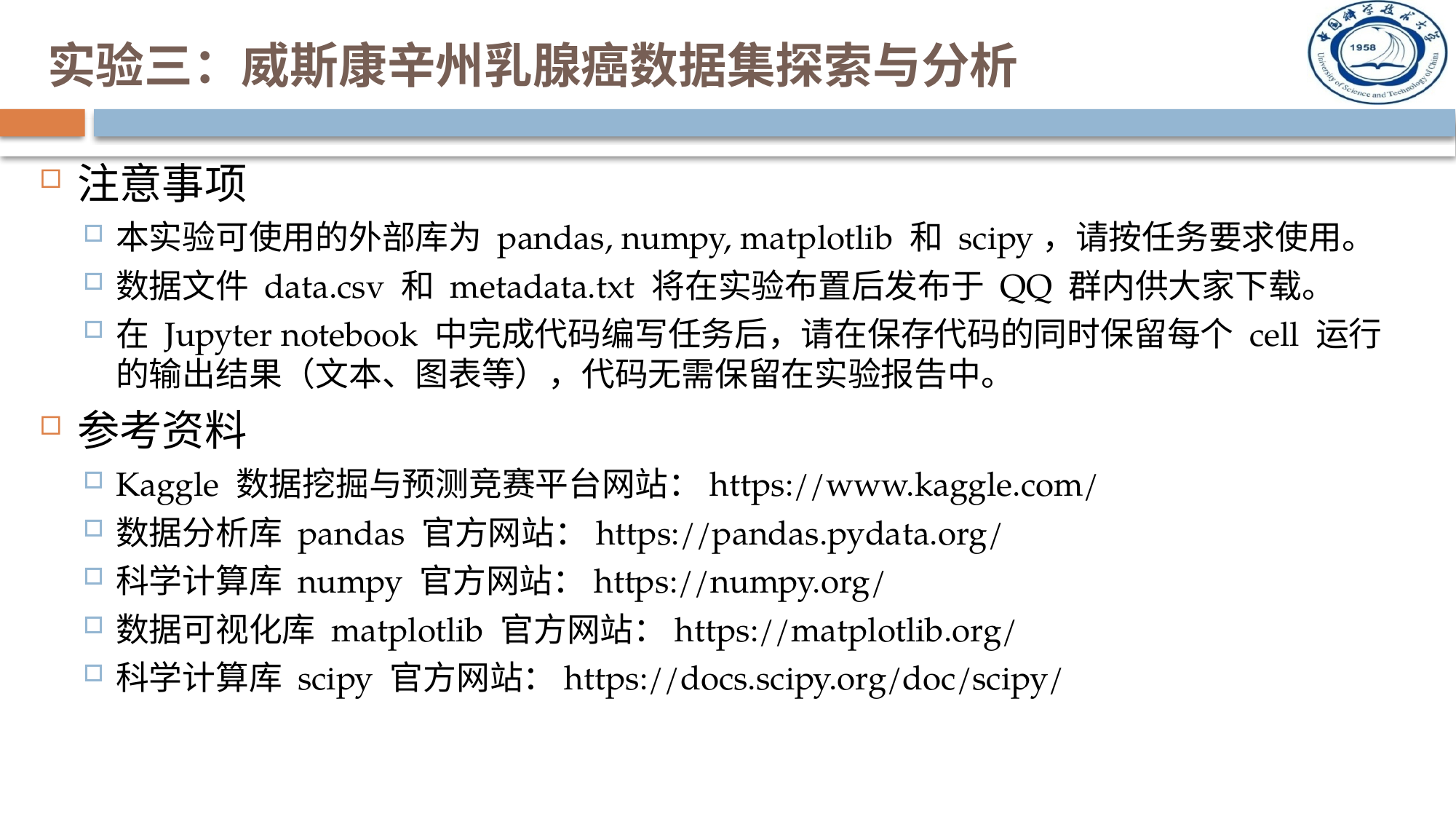

# 实验三：威斯康辛州乳腺癌数据集探索与分析
注意事项
本实验可使用的外部库为 pandas, numpy, matplotlib 和 scipy，请按任务要求使用。
数据文件 data.csv 和 metadata.txt 将在实验布置后发布于 QQ 群内供大家下载。
在 Jupyter notebook 中完成代码编写任务后，请在保存代码的同时保留每个 cell 运行的输出结果（文本、图表等），代码无需保留在实验报告中。
参考资料
Kaggle 数据挖掘与预测竞赛平台网站：https://www.kaggle.com/
数据分析库 pandas 官方网站：https://pandas.pydata.org/
科学计算库 numpy 官方网站：https://numpy.org/
数据可视化库 matplotlib 官方网站：https://matplotlib.org/
科学计算库 scipy 官方网站：https://docs.scipy.org/doc/scipy/